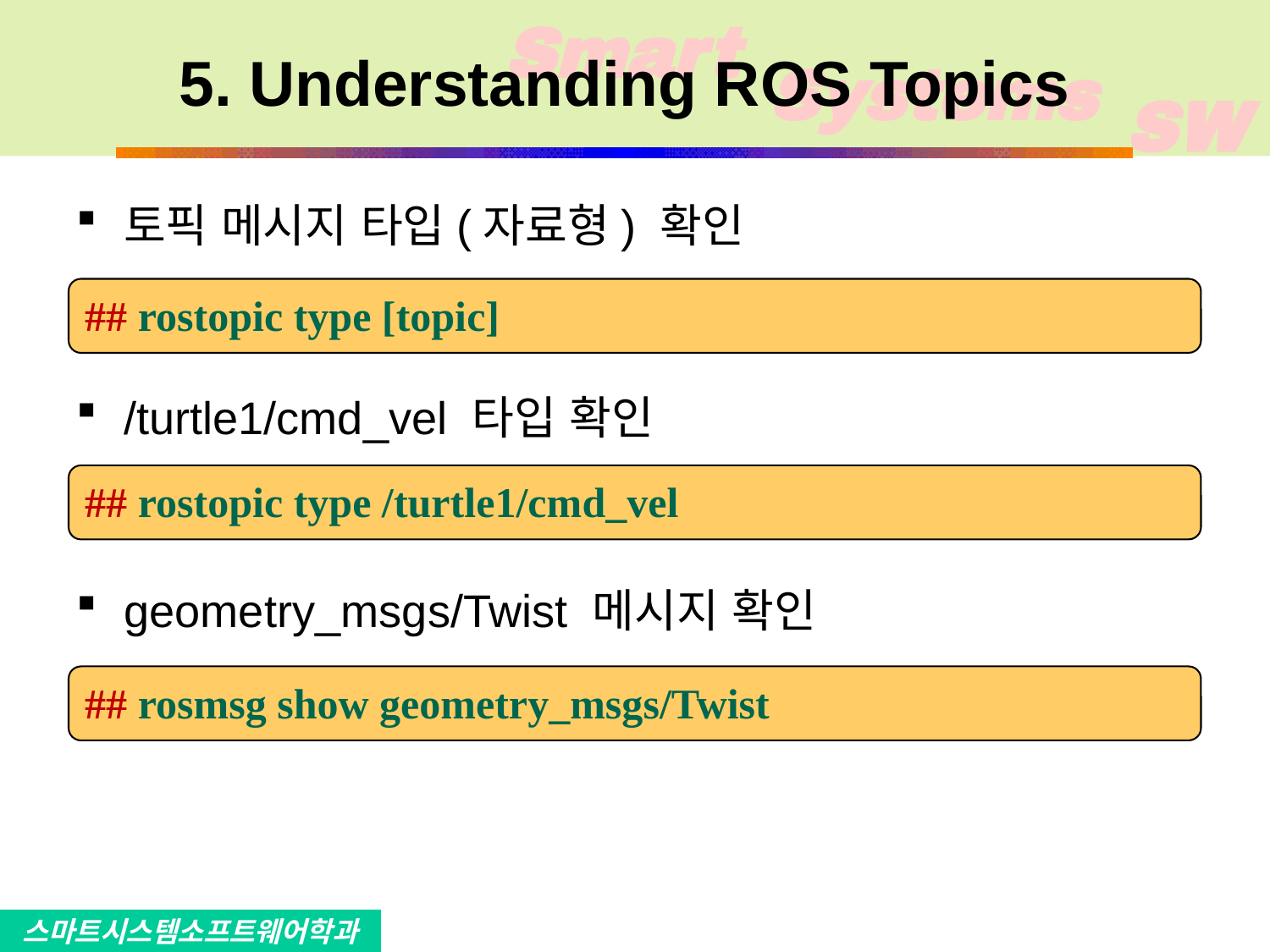

# 5. Understanding ROS Topics
토픽 메시지 타입(자료형) 확인

/turtle1/cmd_vel 타입 확인

geometry_msgs/Twist 메시지 확인
## rostopic type [topic]
## rostopic type /turtle1/cmd_vel
## rosmsg show geometry_msgs/Twist